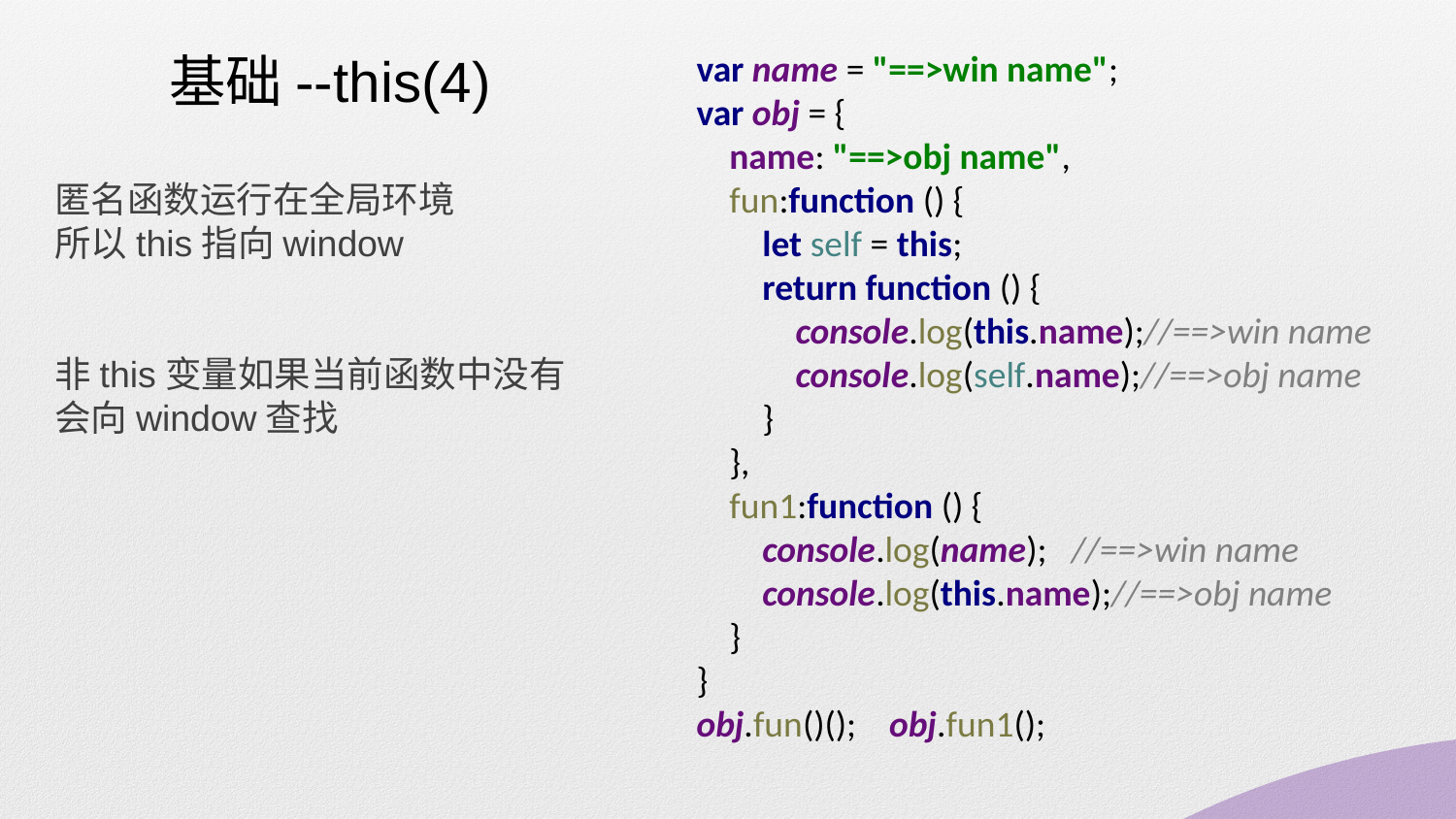

基础--this(4)
var name = "==>win name";
var obj = {
    name: "==>obj name",
    fun:function () {
        let self = this;
        return function () {
            console.log(this.name);//==>win name
            console.log(self.name);//==>obj name
        }
    },
    fun1:function () {
        console.log(name);   //==>win name
        console.log(this.name);//==>obj name
    }
}
obj.fun()();    obj.fun1();
匿名函数运行在全局环境
所以this指向window

非this变量如果当前函数中没有
会向window查找